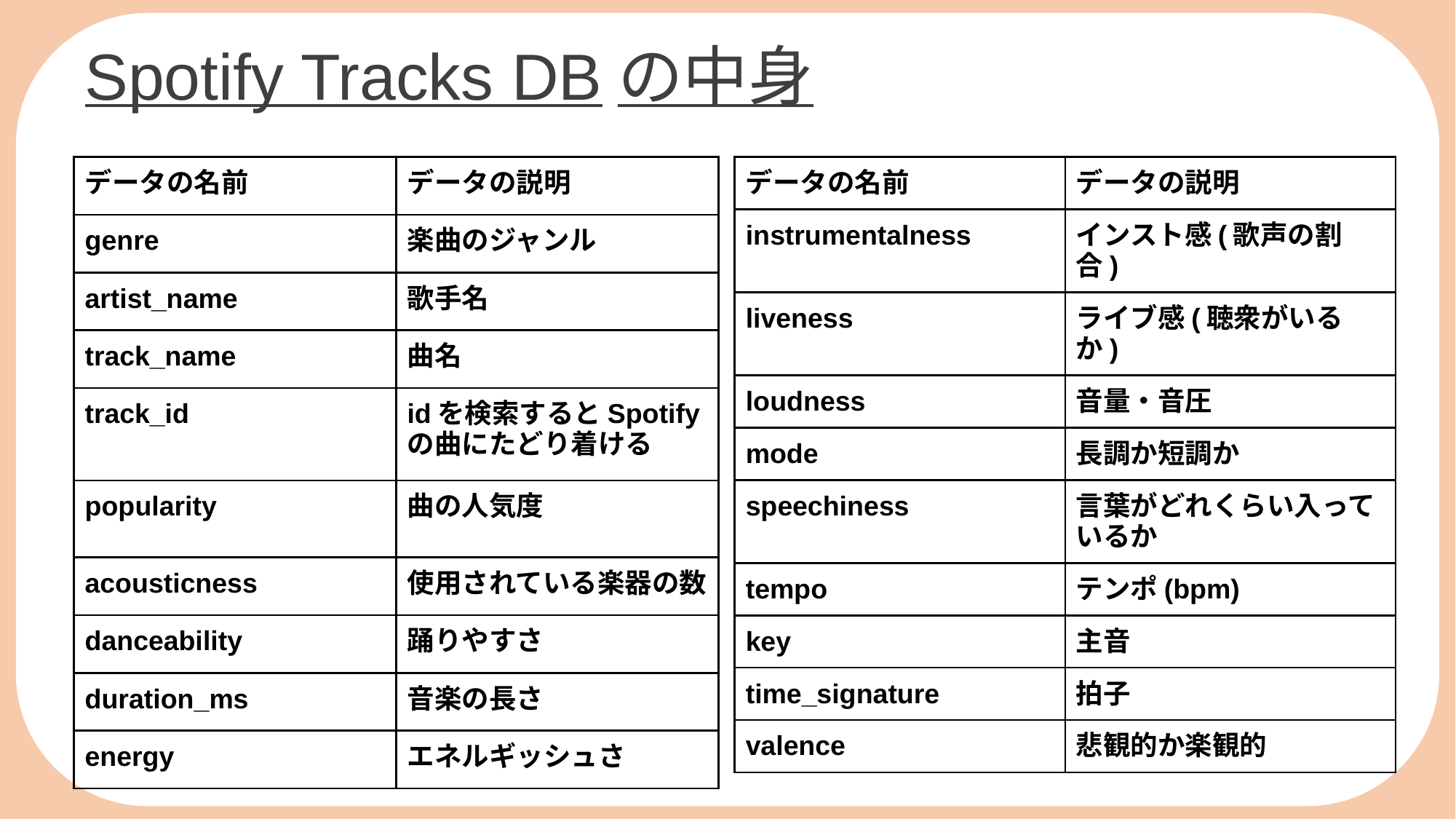

Spotify Tracks DBの中身
| データの名前 | データの説明 |
| --- | --- |
| genre | 楽曲のジャンル |
| artist\_name | 歌手名 |
| track\_name | 曲名 |
| track\_id | idを検索するとSpotifyの曲にたどり着ける |
| popularity | 曲の人気度 |
| acousticness | 使用されている楽器の数 |
| danceability | 踊りやすさ |
| duration\_ms | 音楽の長さ |
| energy | エネルギッシュさ |
| データの名前 | データの説明 |
| --- | --- |
| instrumentalness | インスト感(歌声の割合) |
| liveness | ライブ感(聴衆がいるか) |
| loudness | 音量・音圧 |
| mode | 長調か短調か |
| speechiness | 言葉がどれくらい入っているか |
| tempo | テンポ(bpm) |
| key | 主音 |
| time\_signature | 拍子 |
| valence | 悲観的か楽観的 |